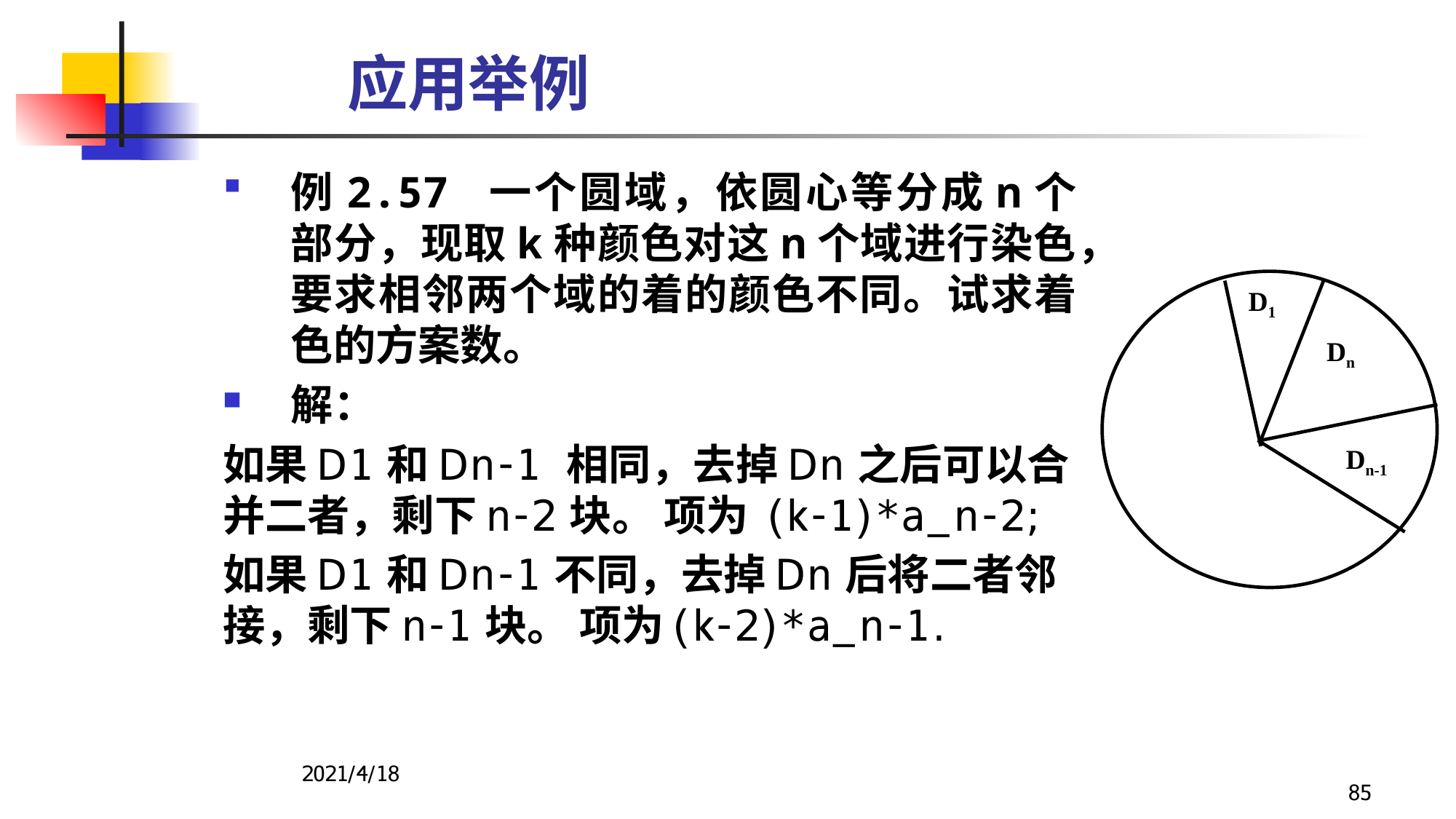

# 应用举例
例2.57 一个圆域，依圆心等分成n个部分，现取k种颜色对这n个域进行染色，要求相邻两个域的着的颜色不同。试求着色的方案数。
解：
如果D1和Dn-1 相同，去掉Dn之后可以合并二者，剩下n-2块。 项为 (k-1)*a_n-2;
如果D1和Dn-1不同，去掉Dn后将二者邻接，剩下n-1块。 项为(k-2)*a_n-1.

Dn-1
D1
Dn

2021/4/18
85